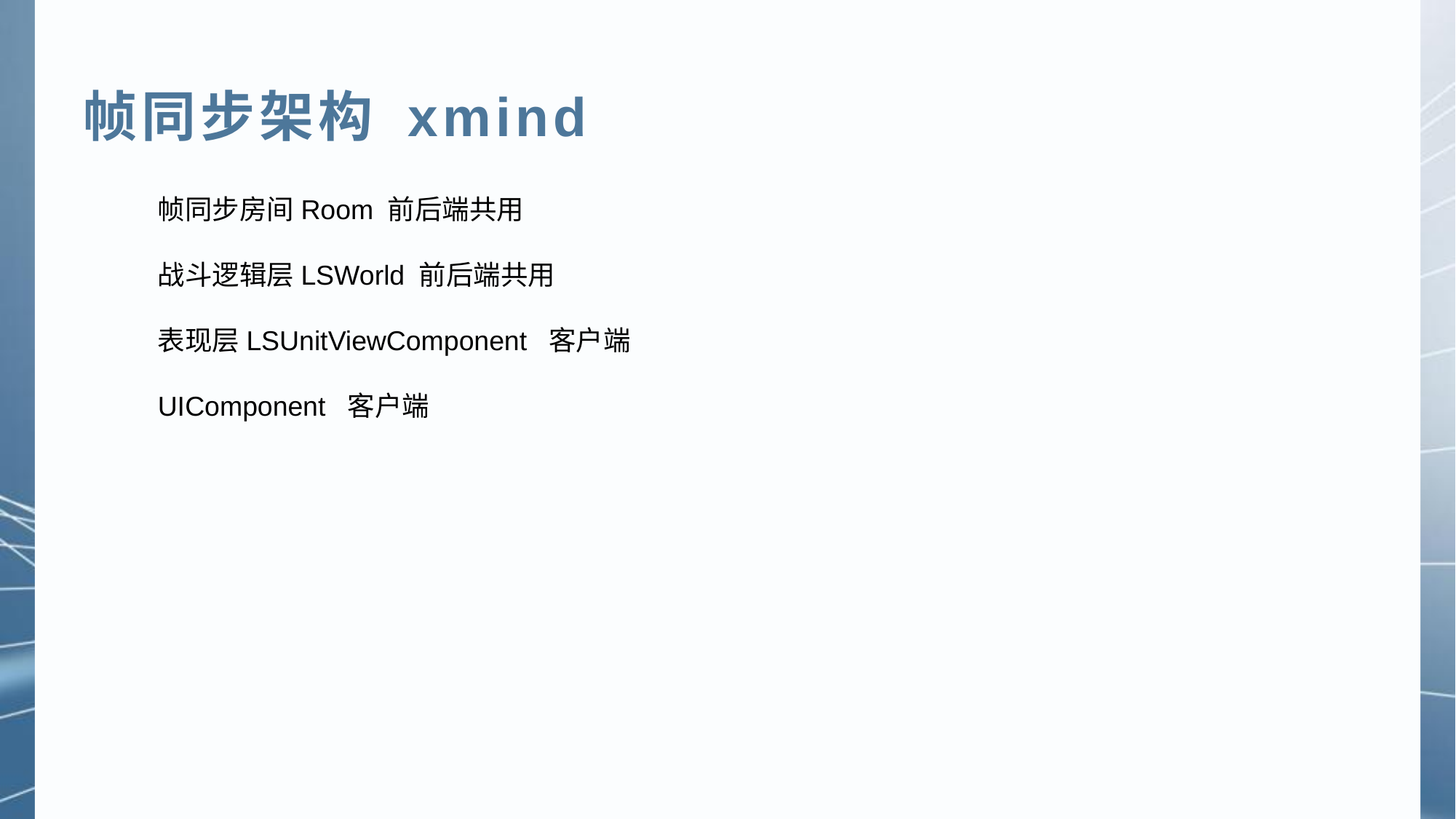

帧同步架构 xmind
帧同步房间Room 前后端共用

战斗逻辑层LSWorld 前后端共用

表现层LSUnitViewComponent  客户端

UIComponent  客户端